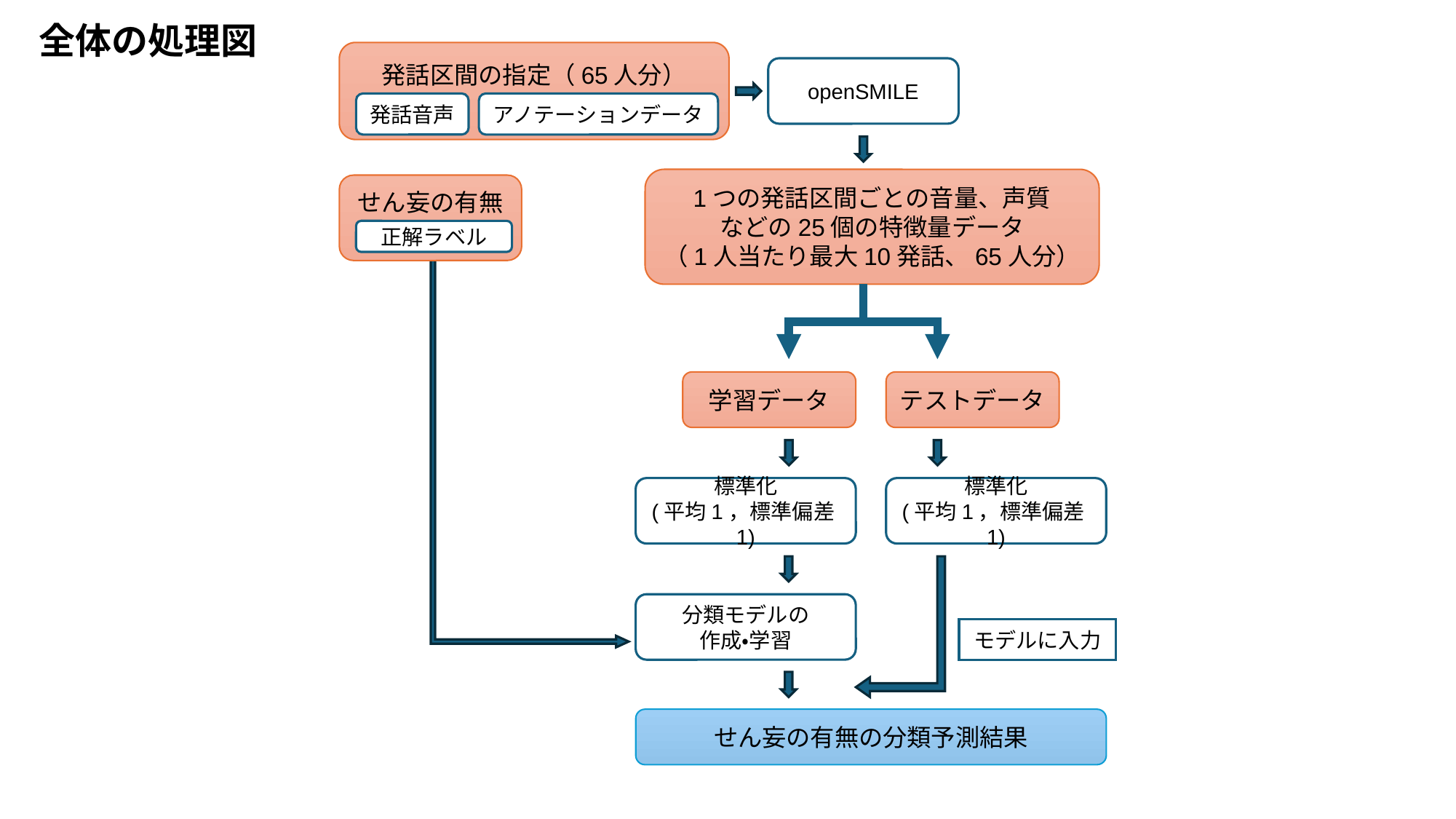

# 全体の処理図
発話区間の指定（65人分）

発話音声
アノテーションデータ
openSMILE

1つの発話区間ごとの音量、声質
などの25個の特徴量データ
（1人当たり最大10発話、65人分）
学習データ
テストデータ

標準化
(平均1，標準偏差1)
標準化
(平均1，標準偏差1)

分類モデルの
作成・学習
モデルに入力

せん妄の有無の分類予測結果
せん妄の有無

正解ラベル